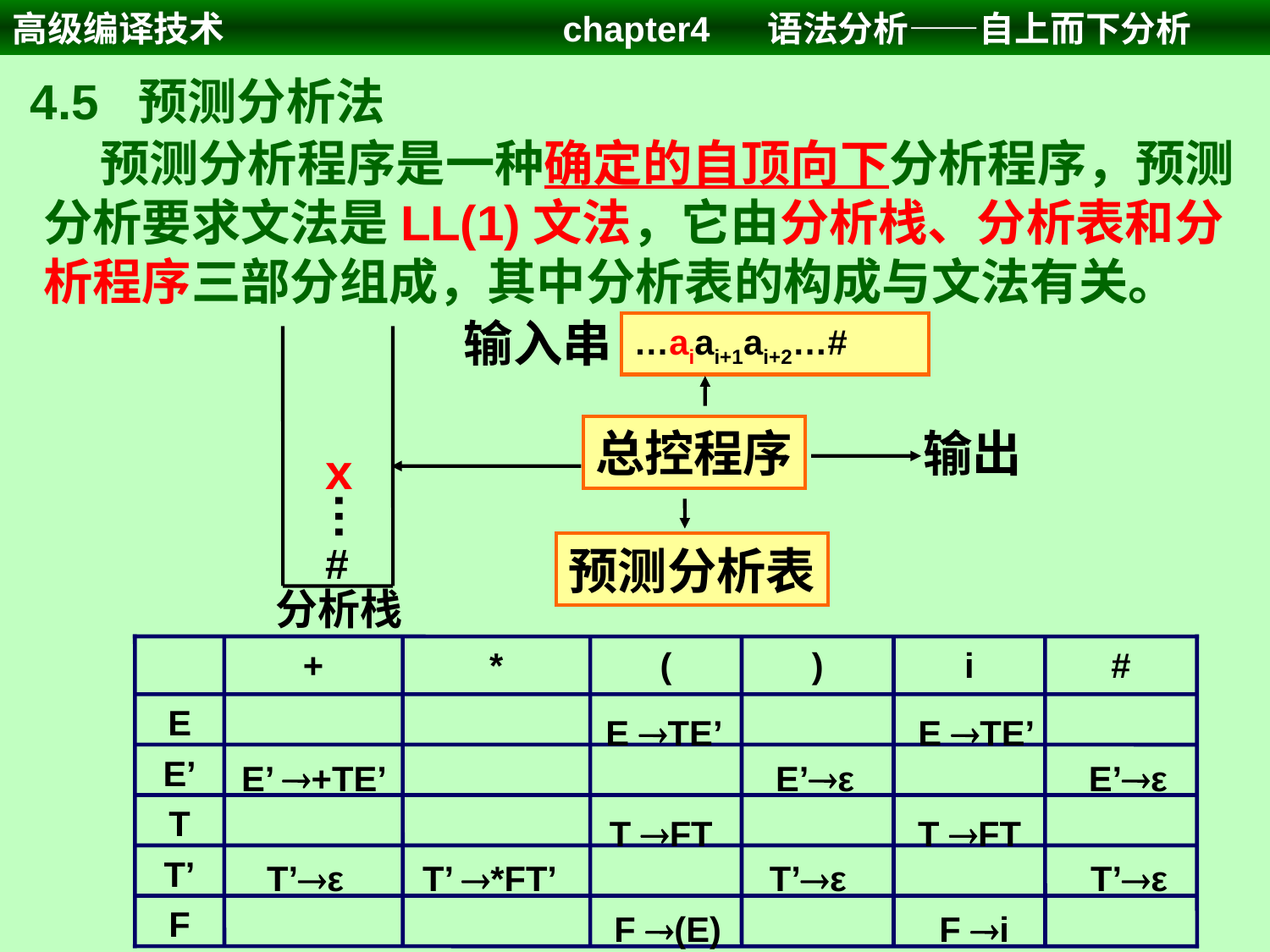

4.5  预测分析法
    预测分析程序是一种确定的自顶向下分析程序，预测分析要求文法是LL(1)文法，它由分析栈、分析表和分析程序三部分组成，其中分析表的构成与文法有关。
输入串
…aiai+1ai+2…#

分析栈

x
…
#

总控程序
输出

预测分析表

+

*

(

)

i

#

E

E →TE’
E →TE’
E’

E’ →+TE’
E’→ε
E’→ε
T

T →FT
T →FT
T’

T’→ε
T’ →*FT’
T’→ε
T’→ε
F

F →(E)
F →i